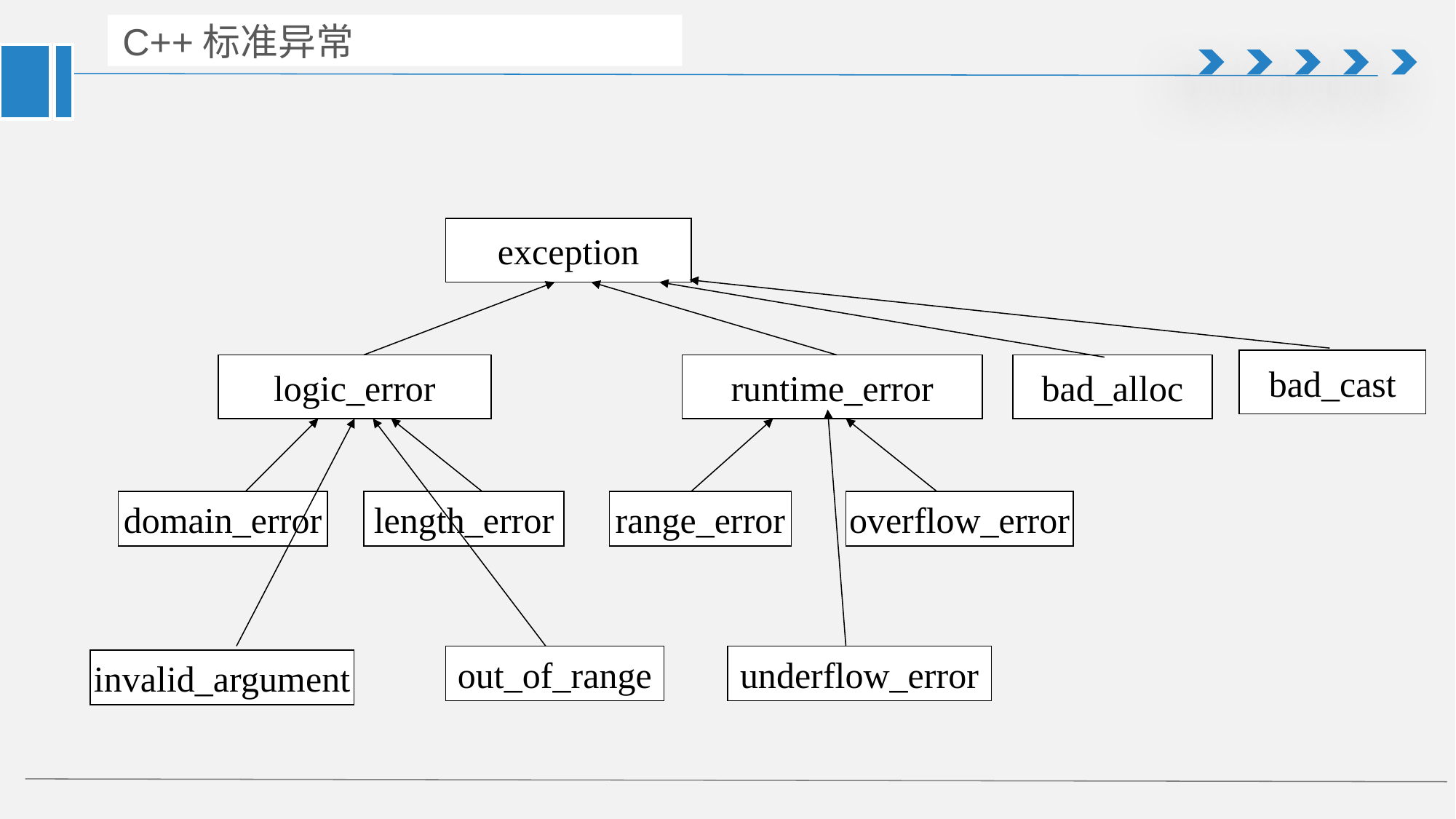

# C++标准异常
exception

bad_cast
logic_error
runtime_error
bad_alloc

domain_error
length_error
range_error
overflow_error
out_of_range
underflow_error
invalid_argument